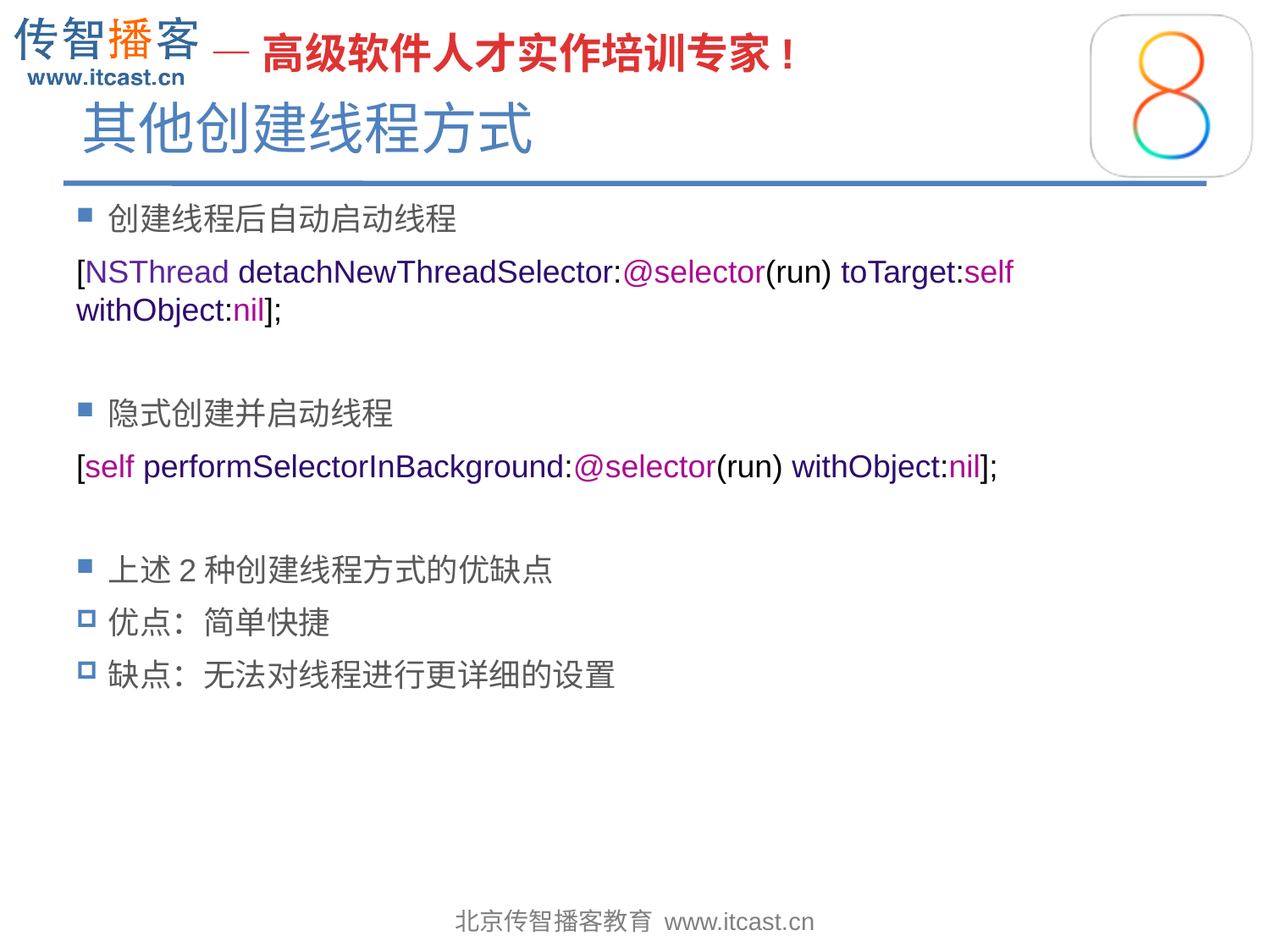

# 其他创建线程方式
创建线程后自动启动线程
[NSThread detachNewThreadSelector:@selector(run) toTarget:self withObject:nil];

隐式创建并启动线程
[self performSelectorInBackground:@selector(run) withObject:nil];

上述2种创建线程方式的优缺点
优点：简单快捷
缺点：无法对线程进行更详细的设置